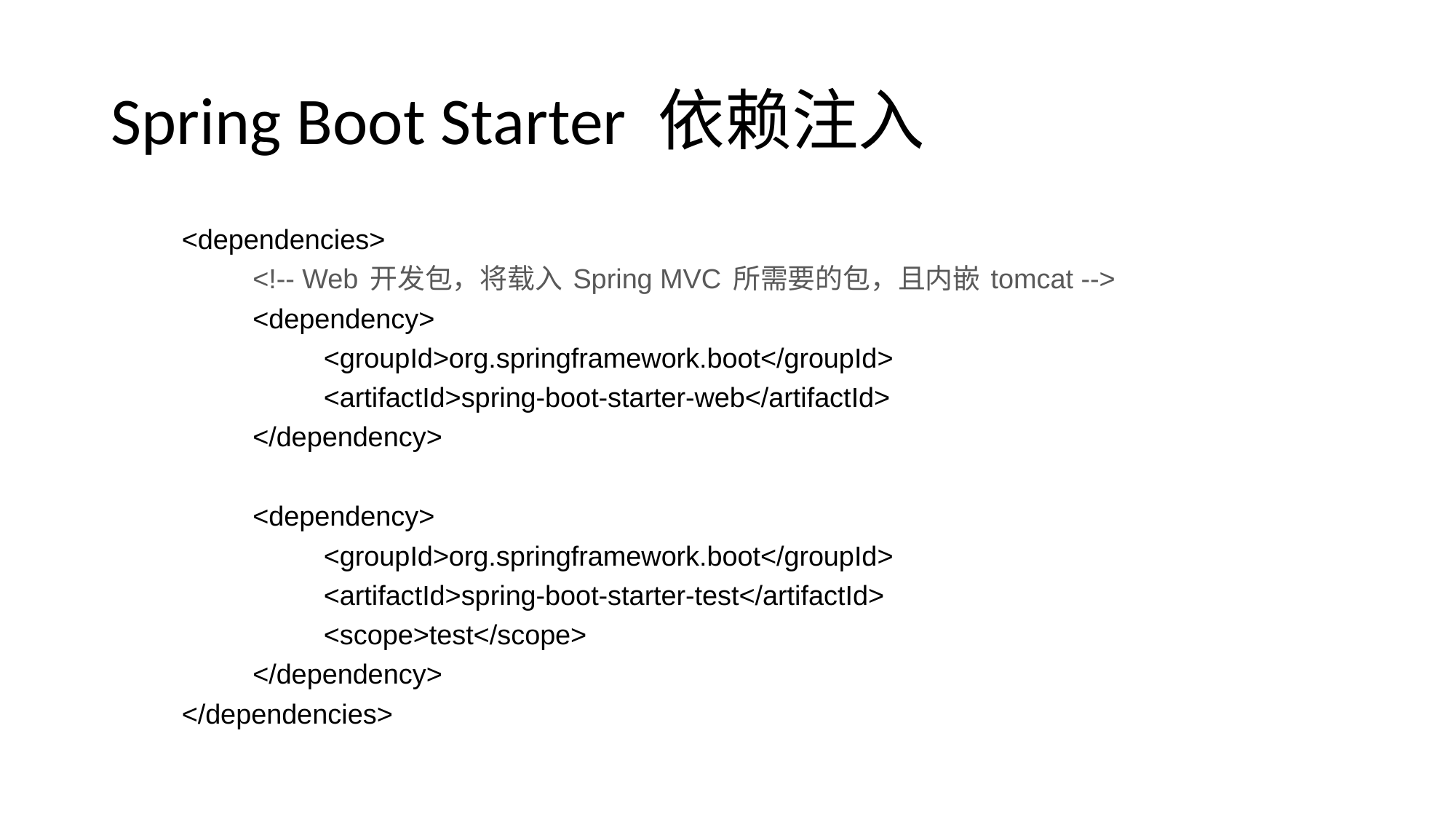

# Spring Boot Starter 依赖注入
	<dependencies>
		<!-- Web 开发包，将载入 Spring MVC 所需要的包，且内嵌 tomcat -->
		<dependency>
			<groupId>org.springframework.boot</groupId>
			<artifactId>spring-boot-starter-web</artifactId>
		</dependency>

		<dependency>
			<groupId>org.springframework.boot</groupId>
			<artifactId>spring-boot-starter-test</artifactId>
			<scope>test</scope>
		</dependency>
	</dependencies>